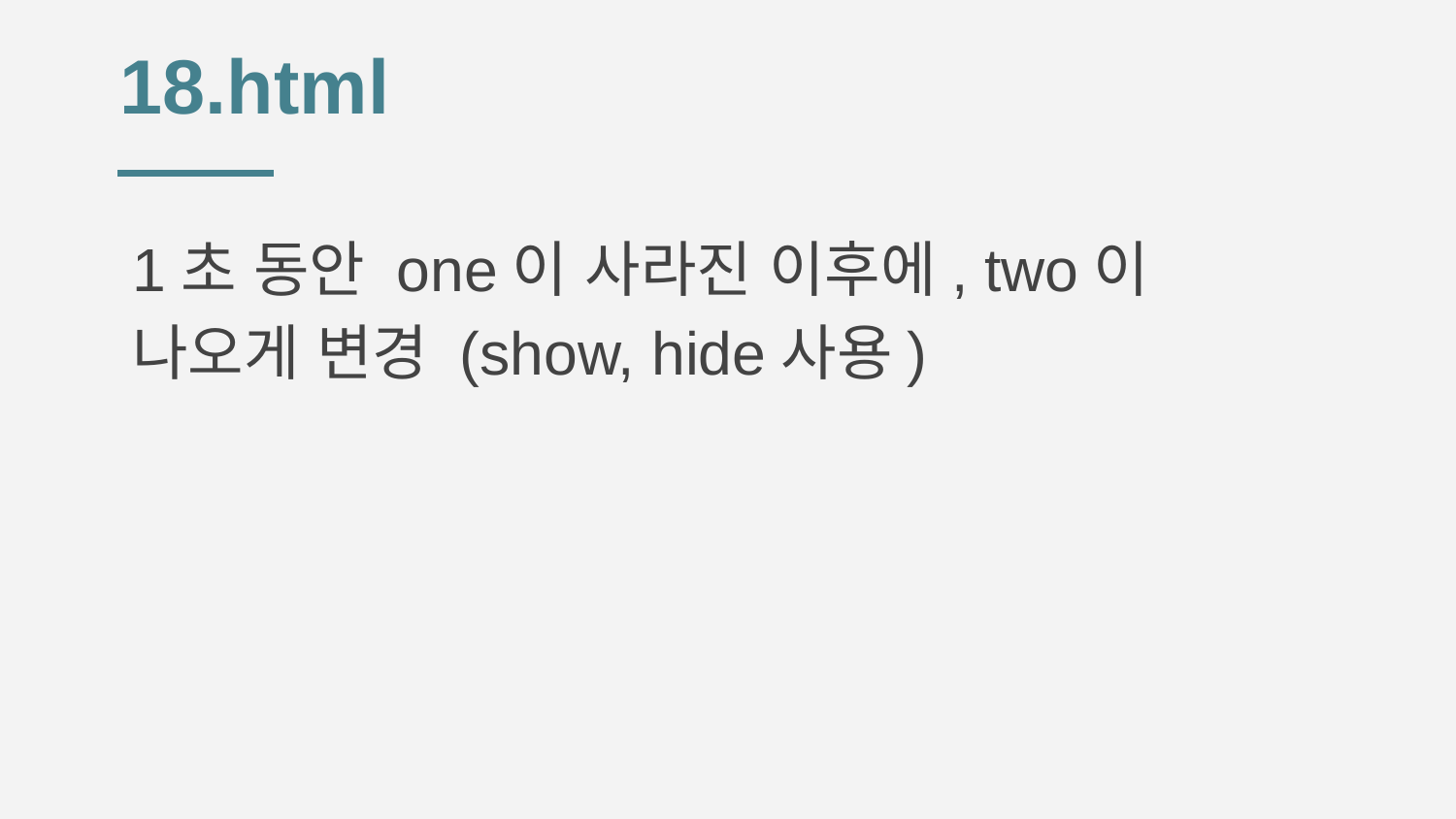

# 18.html
1초 동안 one이 사라진 이후에, two이 나오게 변경 (show, hide사용)